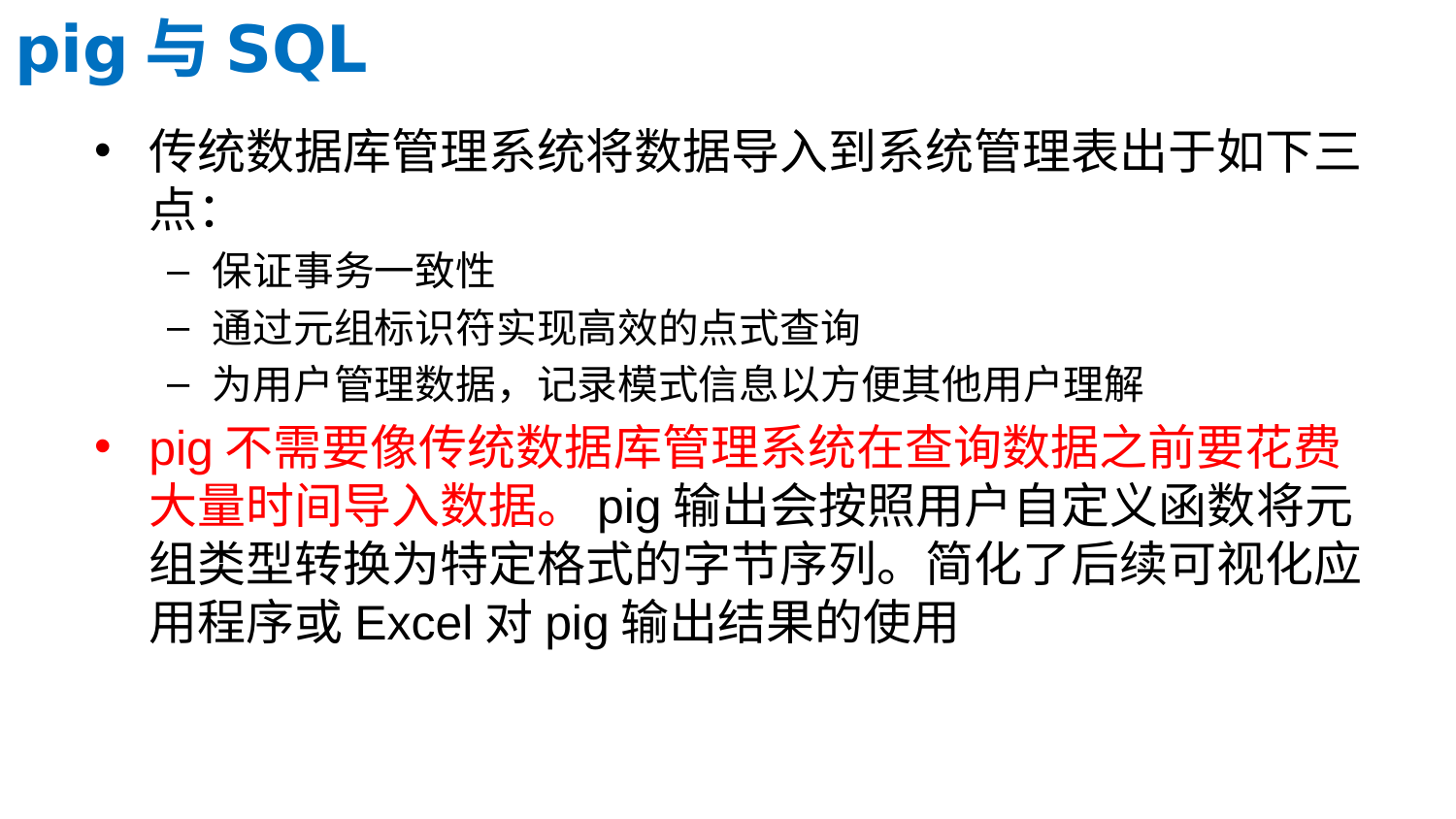

pig与SQL
传统数据库管理系统将数据导入到系统管理表出于如下三点：
保证事务一致性
通过元组标识符实现高效的点式查询
为用户管理数据，记录模式信息以方便其他用户理解
pig不需要像传统数据库管理系统在查询数据之前要花费大量时间导入数据。pig输出会按照用户自定义函数将元组类型转换为特定格式的字节序列。简化了后续可视化应用程序或Excel对pig输出结果的使用